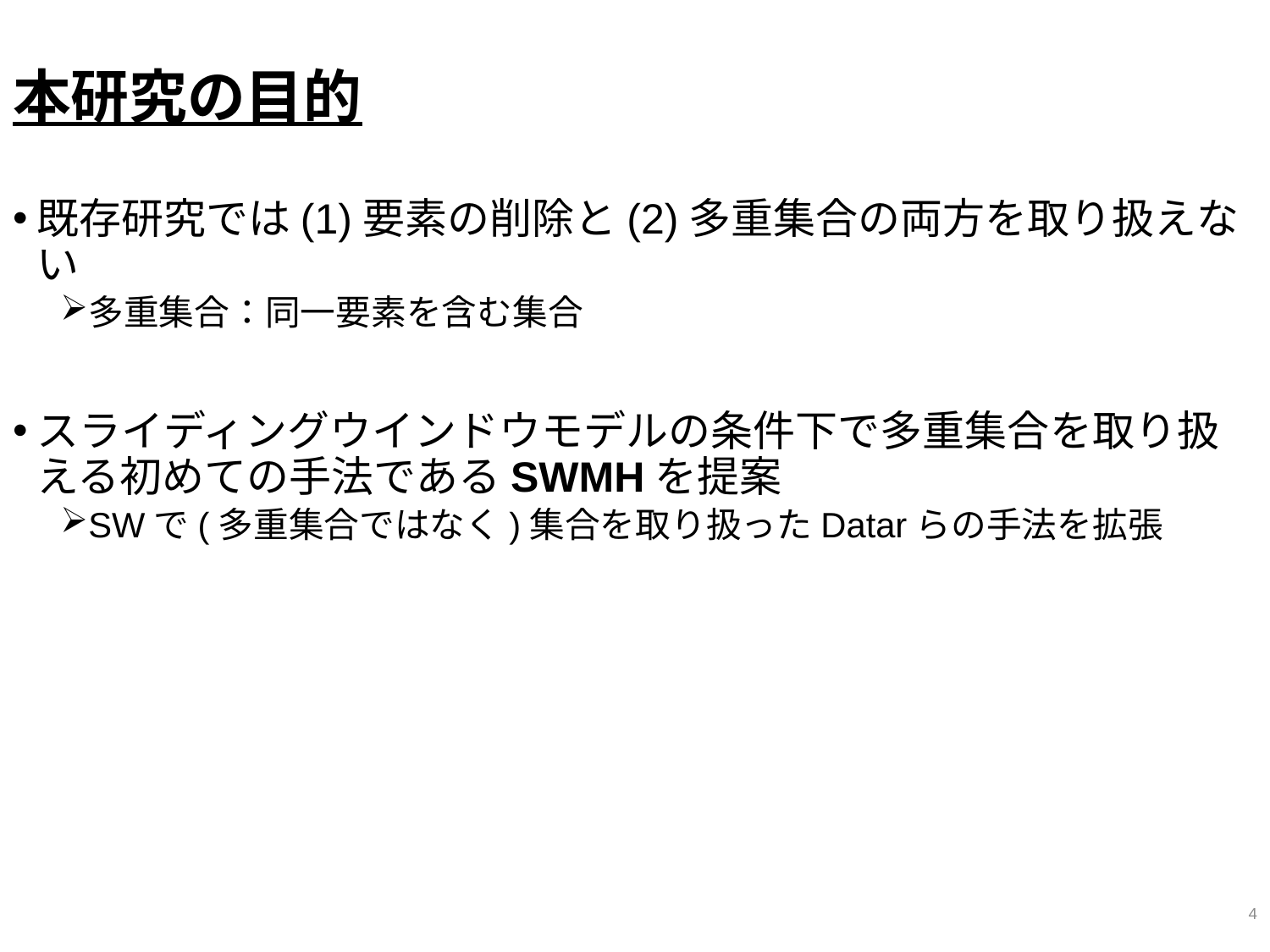

# 本研究の目的
既存研究では(1)要素の削除と(2)多重集合の両方を取り扱えない
多重集合：同一要素を含む集合

スライディングウインドウモデルの条件下で多重集合を取り扱える初めての手法であるSWMHを提案
SWで(多重集合ではなく)集合を取り扱ったDatarらの手法を拡張

4